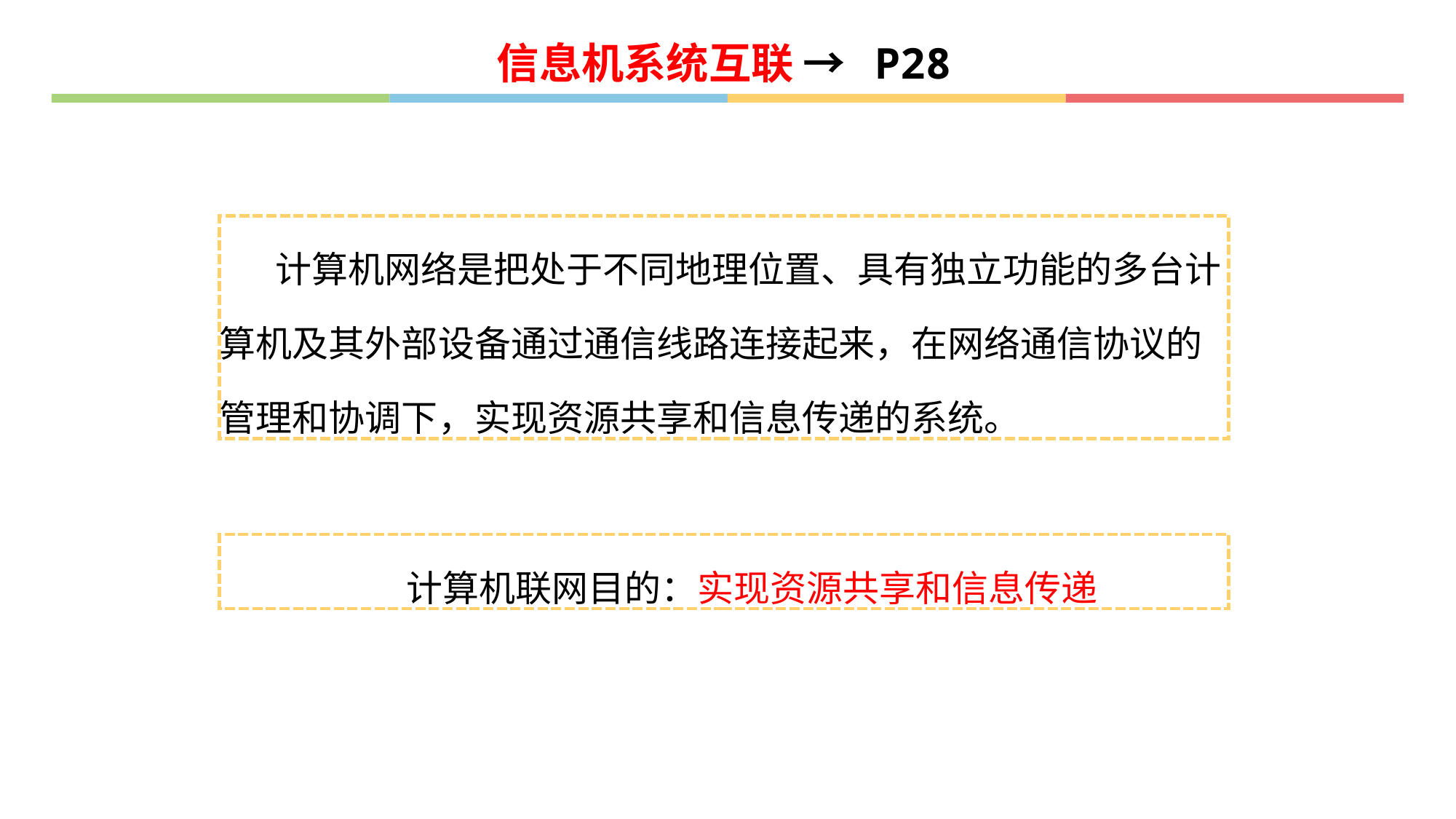

信息机系统互联 →  P28
计算机网络是把处于不同地理位置、具有独立功能的多台计算机及其外部设备通过通信线路连接起来，在网络通信协议的管理和协调下，实现资源共享和信息传递的系统。
计算机联网目的：实现资源共享和信息传递